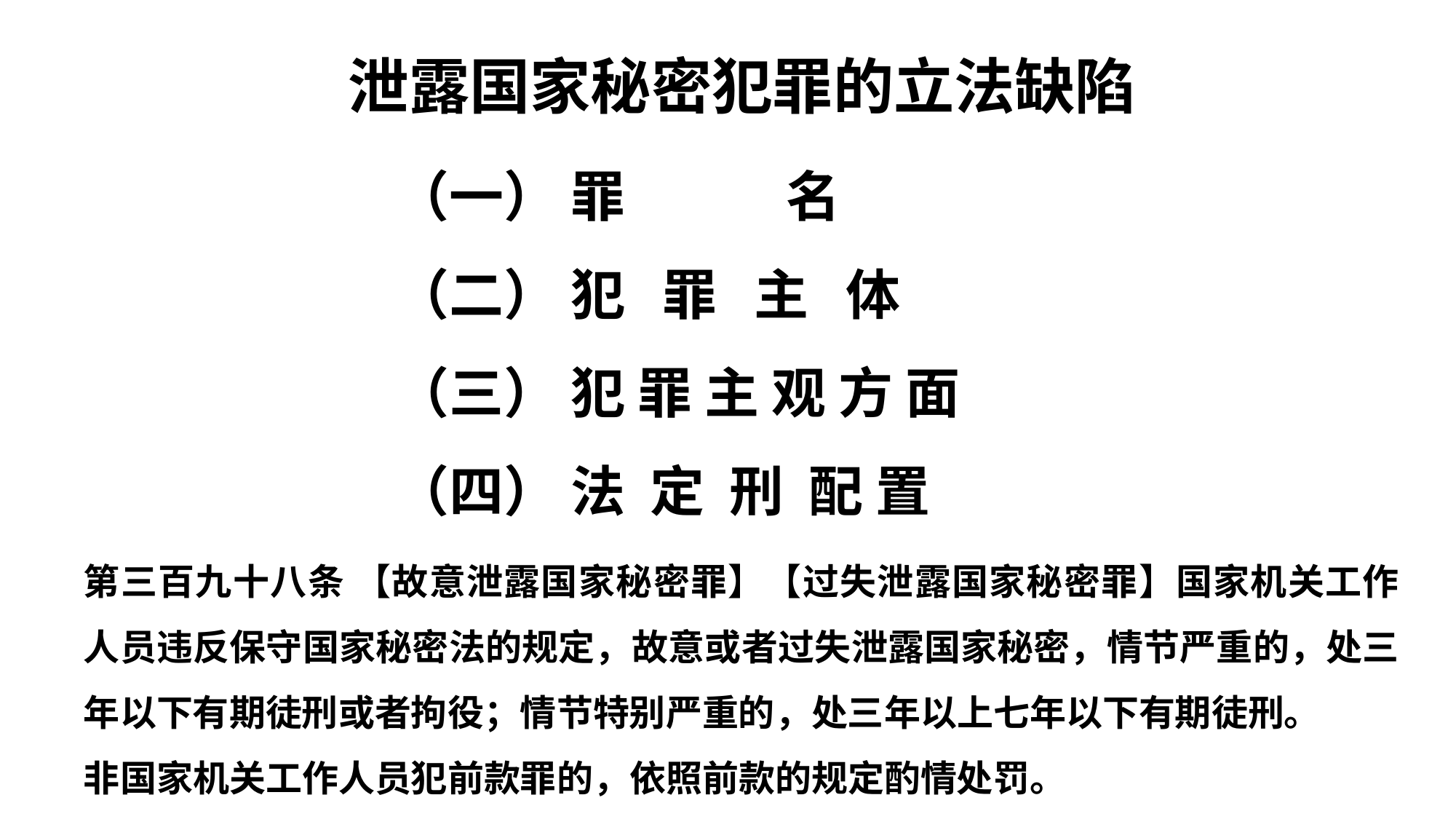

# 泄露国家秘密犯罪的立法缺陷
（一） 罪             名
（二） 犯   罪   主   体
（三） 犯 罪 主 观 方 面
（四） 法  定  刑  配 置
第三百九十八条 【故意泄露国家秘密罪】【过失泄露国家秘密罪】国家机关工作人员违反保守国家秘密法的规定，故意或者过失泄露国家秘密，情节严重的，处三年以下有期徒刑或者拘役；情节特别严重的，处三年以上七年以下有期徒刑。
非国家机关工作人员犯前款罪的，依照前款的规定酌情处罚。